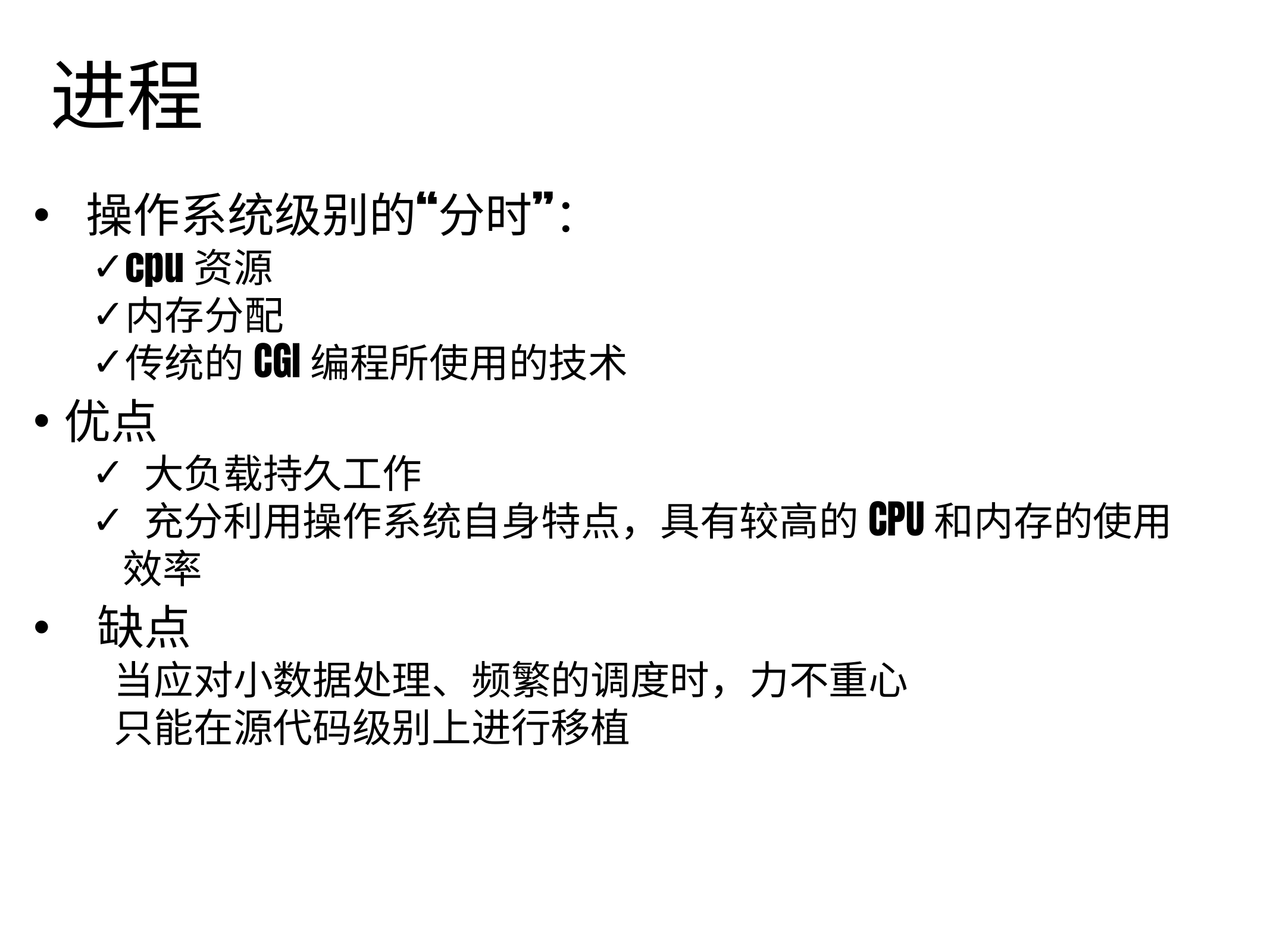

# 进程
 操作系统级别的“分时”：
cpu资源
内存分配
传统的CGI编程所使用的技术
优点
 大负载持久工作
 充分利用操作系统自身特点，具有较高的CPU和内存的使用效率
  缺点
当应对小数据处理、频繁的调度时，力不重心
只能在源代码级别上进行移植
2